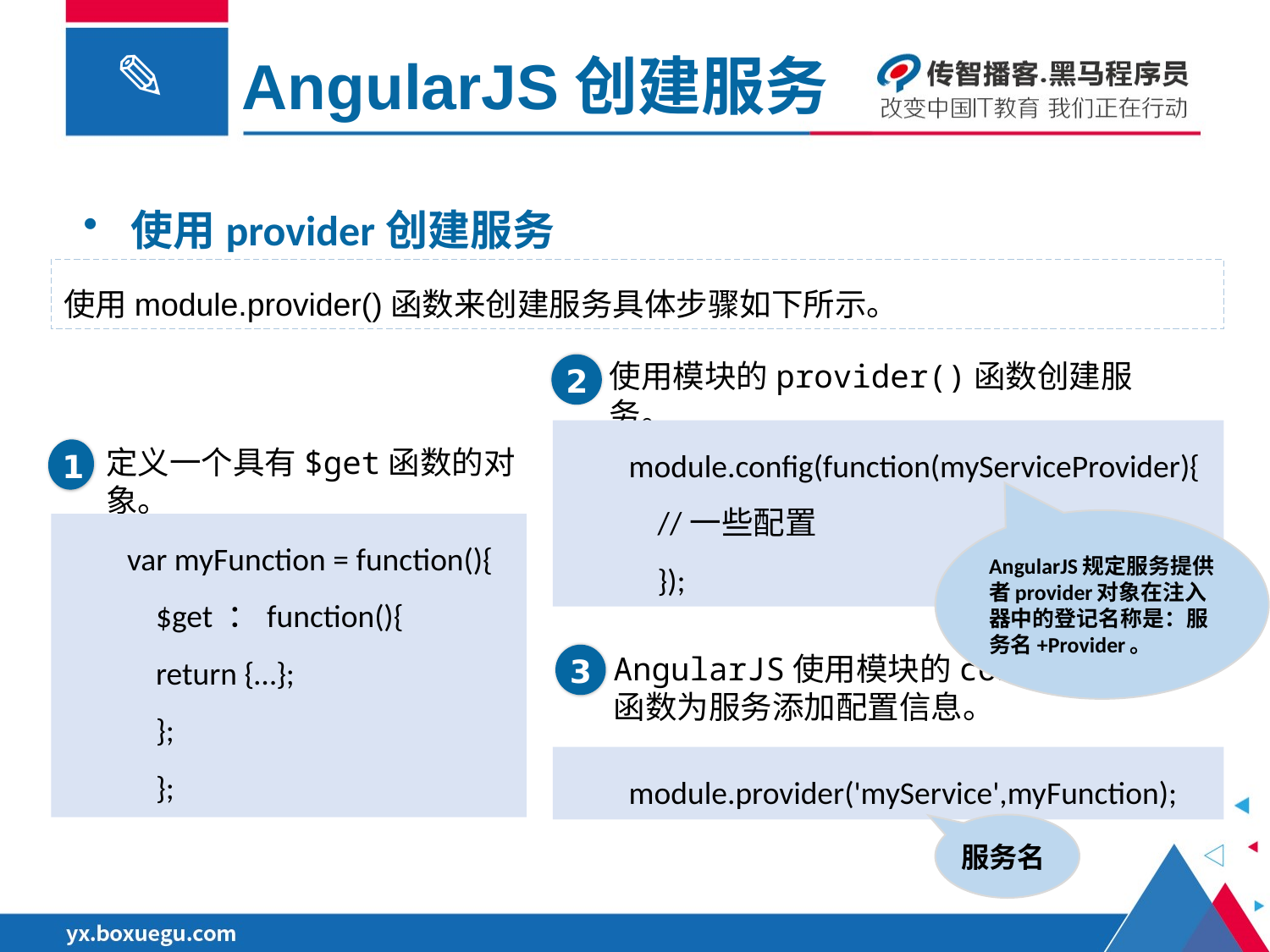

AngularJS创建服务
使用provider创建服务
使用module.provider()函数来创建服务具体步骤如下所示。
使用模块的provider()函数创建服务。

2
module.config(function(myServiceProvider){
    //一些配置
    });
定义一个具有$get函数的对象。

1
AngularJS规定服务提供者provider对象在注入器中的登记名称是：服务名+Provider。
var myFunction = function(){
    $get ：function(){
    return {…};
    };
    };
AngularJS使用模块的config()函数为服务添加配置信息。

3
module.provider('myService',myFunction);
服务名